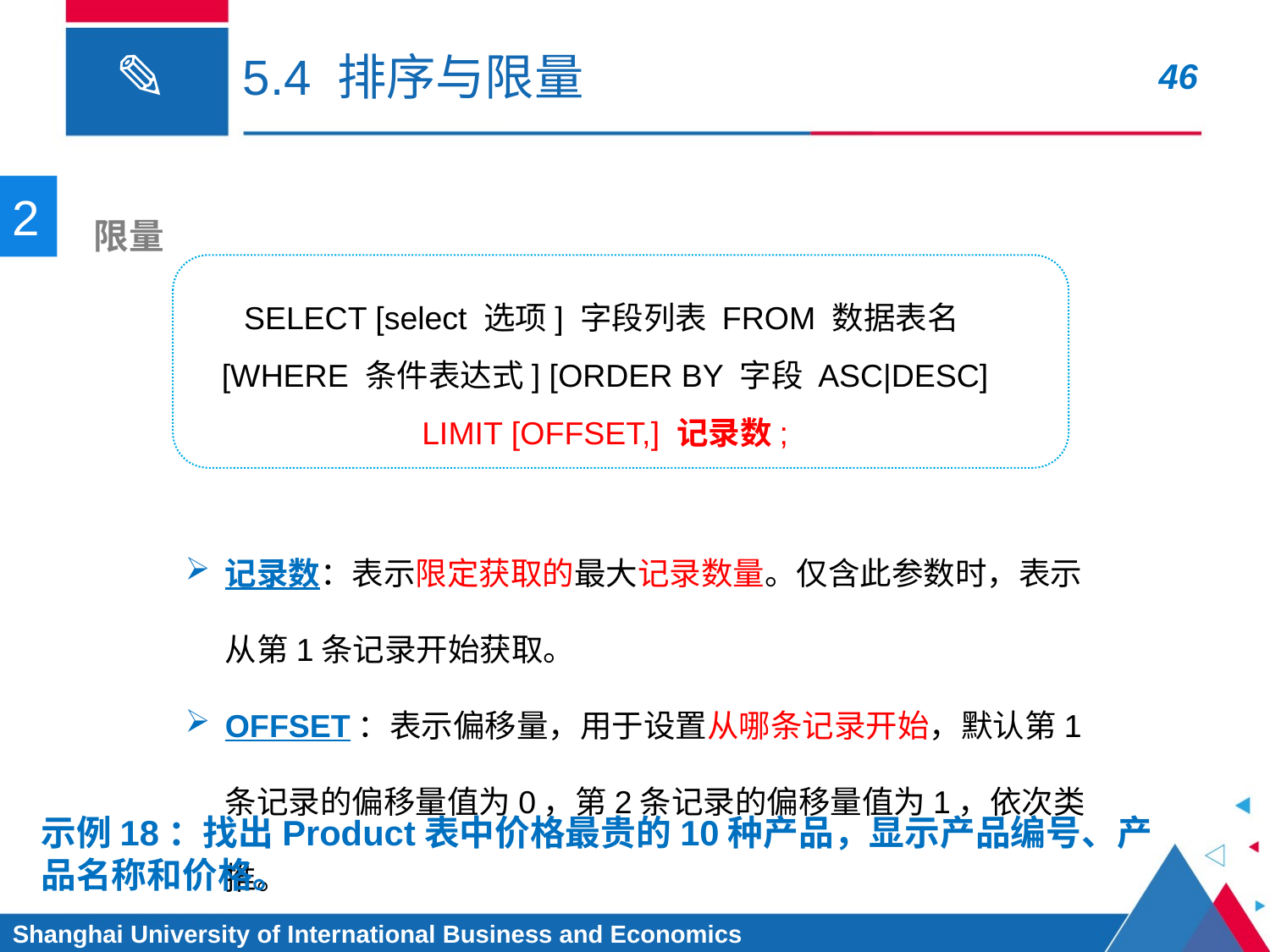

# 5.4 排序与限量

2
  限量

SELECT [select 选项] 字段列表 FROM 数据表名
[WHERE 条件表达式] [ORDER BY 字段 ASC|DESC]
LIMIT [OFFSET,] 记录数;
记录数：表示限定获取的最大记录数量。仅含此参数时，表示从第1条记录开始获取。
OFFSET：表示偏移量，用于设置从哪条记录开始，默认第1条记录的偏移量值为0，第2条记录的偏移量值为1，依次类推。
示例18：找出Product表中价格最贵的10种产品，显示产品编号、产品名称和价格。